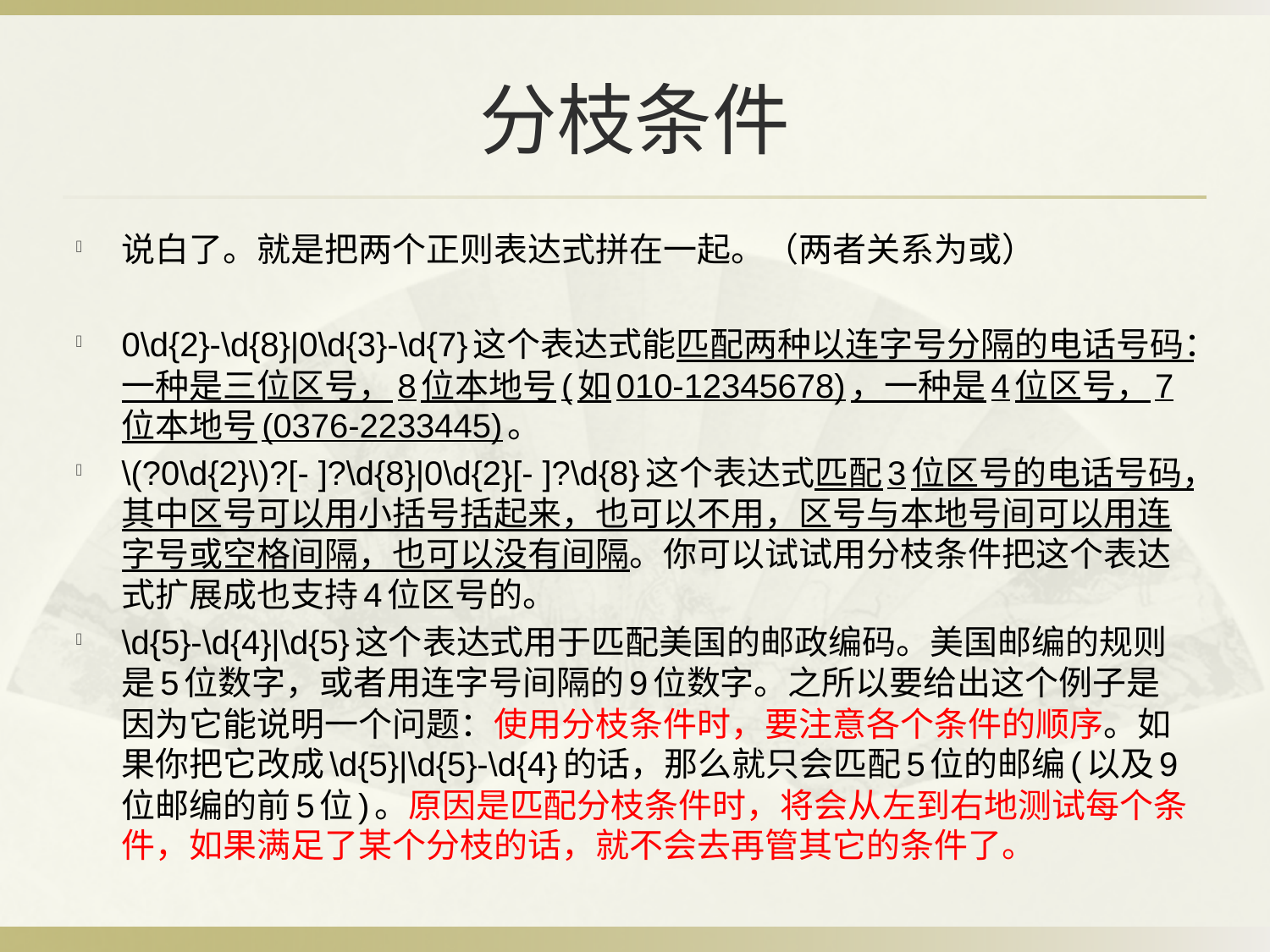

# 分枝条件
说白了。就是把两个正则表达式拼在一起。（两者关系为或）

0\d{2}-\d{8}|0\d{3}-\d{7}这个表达式能匹配两种以连字号分隔的电话号码：一种是三位区号，8位本地号(如010-12345678)，一种是4位区号，7位本地号(0376-2233445)。
\(?0\d{2}\)?[- ]?\d{8}|0\d{2}[- ]?\d{8}这个表达式匹配3位区号的电话号码，其中区号可以用小括号括起来，也可以不用，区号与本地号间可以用连字号或空格间隔，也可以没有间隔。你可以试试用分枝条件把这个表达式扩展成也支持4位区号的。
\d{5}-\d{4}|\d{5}这个表达式用于匹配美国的邮政编码。美国邮编的规则是5位数字，或者用连字号间隔的9位数字。之所以要给出这个例子是因为它能说明一个问题：使用分枝条件时，要注意各个条件的顺序。如果你把它改成\d{5}|\d{5}-\d{4}的话，那么就只会匹配5位的邮编(以及9位邮编的前5位)。原因是匹配分枝条件时，将会从左到右地测试每个条件，如果满足了某个分枝的话，就不会去再管其它的条件了。